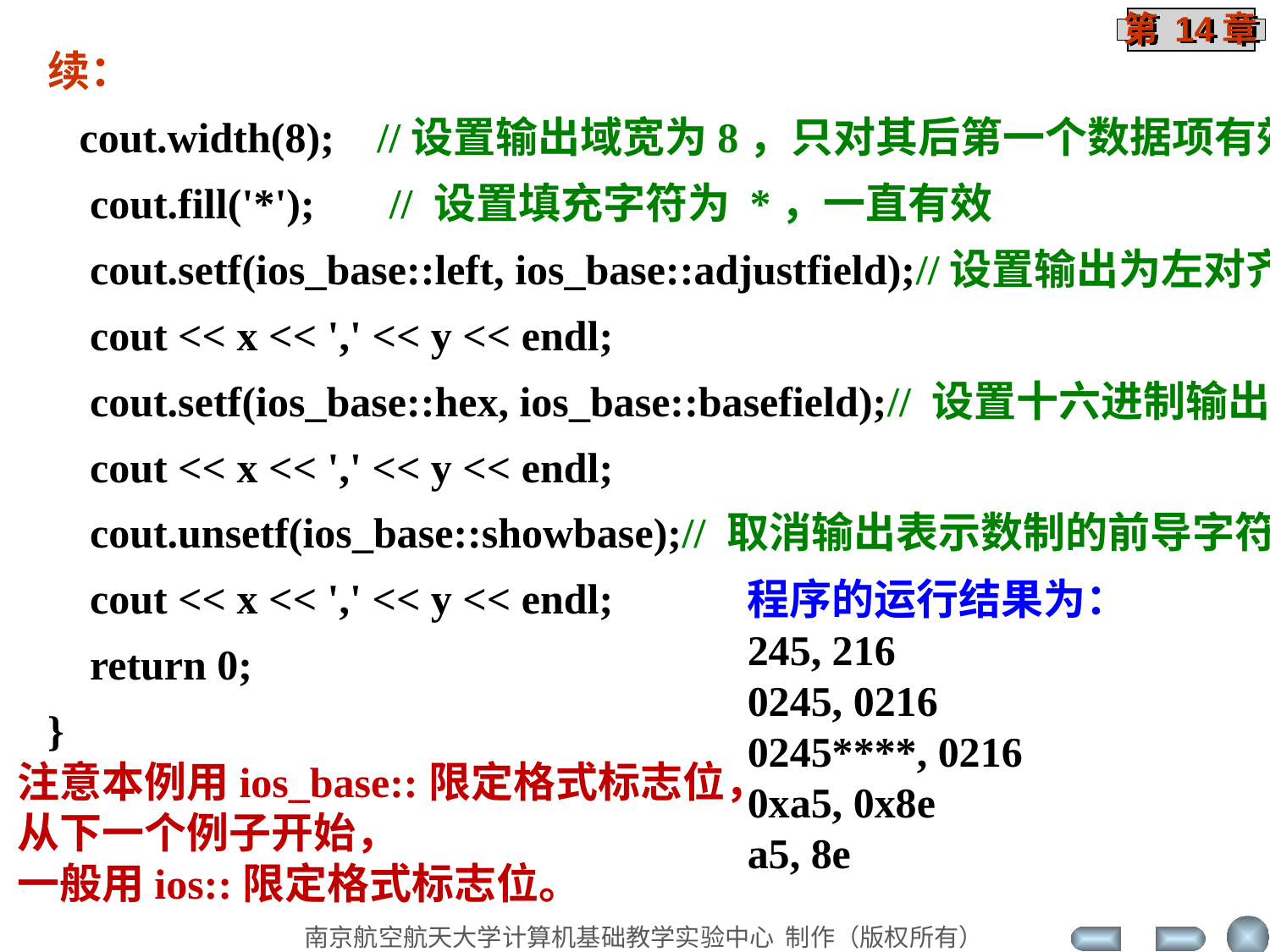

续：
   cout.width(8);    //设置输出域宽为8，只对其后第一个数据项有效
    cout.fill('*');       // 设置填充字符为 *，一直有效
    cout.setf(ios_base::left, ios_base::adjustfield);//设置输出为左对齐
    cout << x << ',' << y << endl;
    cout.setf(ios_base::hex, ios_base::basefield);// 设置十六进制输出
    cout << x << ',' << y << endl;
    cout.unsetf(ios_base::showbase);// 取消输出表示数制的前导字符
    cout << x << ',' << y << endl;
    return 0;
}
程序的运行结果为：
245, 216
0245, 0216
0245****, 0216
0xa5, 0x8e
a5, 8e
注意本例用ios_base::限定格式标志位，
从下一个例子开始，
一般用ios::限定格式标志位。